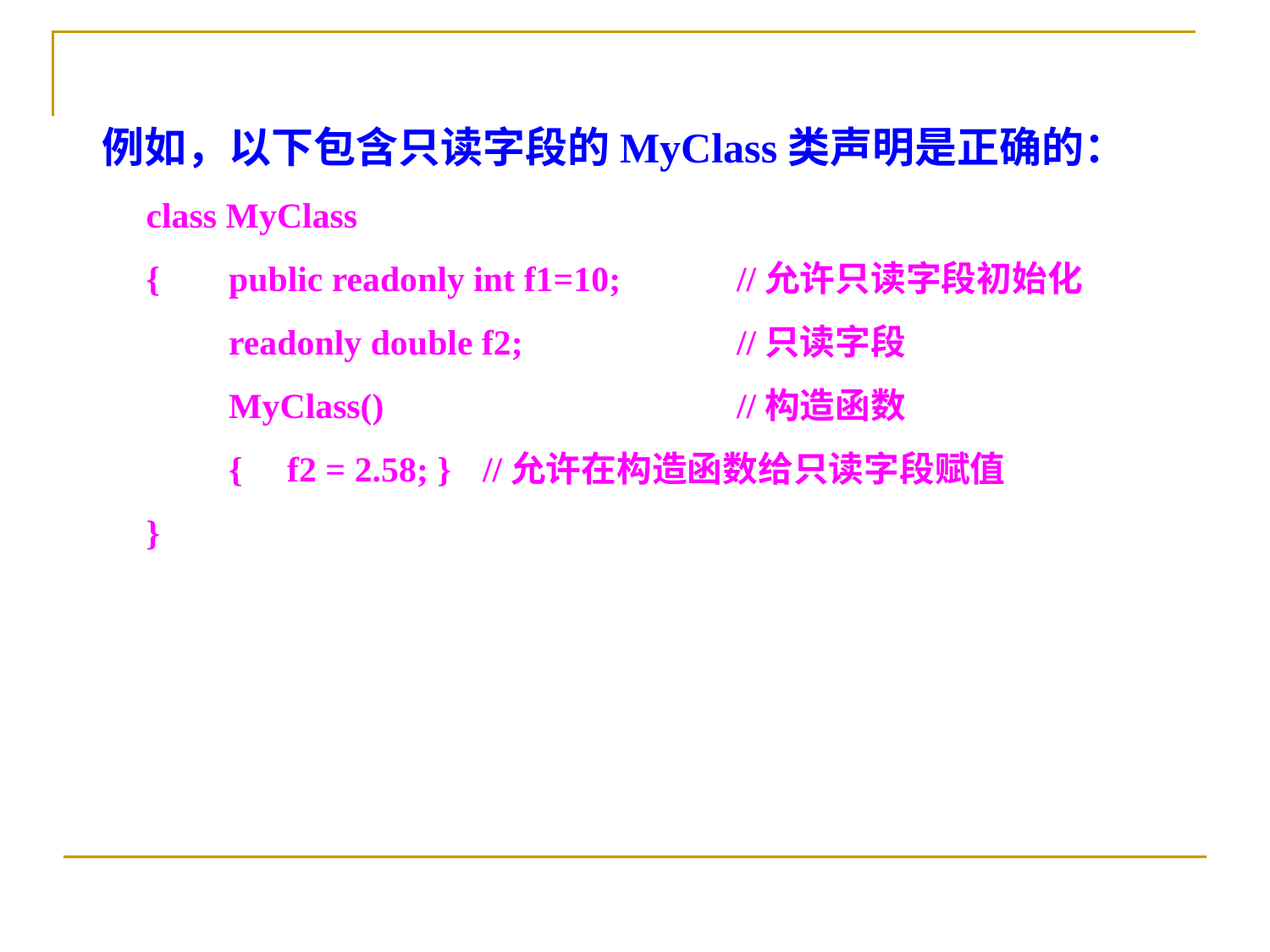

例如，以下包含只读字段的MyClass类声明是正确的：
     class MyClass
     {	public readonly int f1=10;	//允许只读字段初始化
    	readonly double f2;		//只读字段
    	MyClass()			//构造函数
    	{     f2 = 2.58; }	//允许在构造函数给只读字段赋值
     }